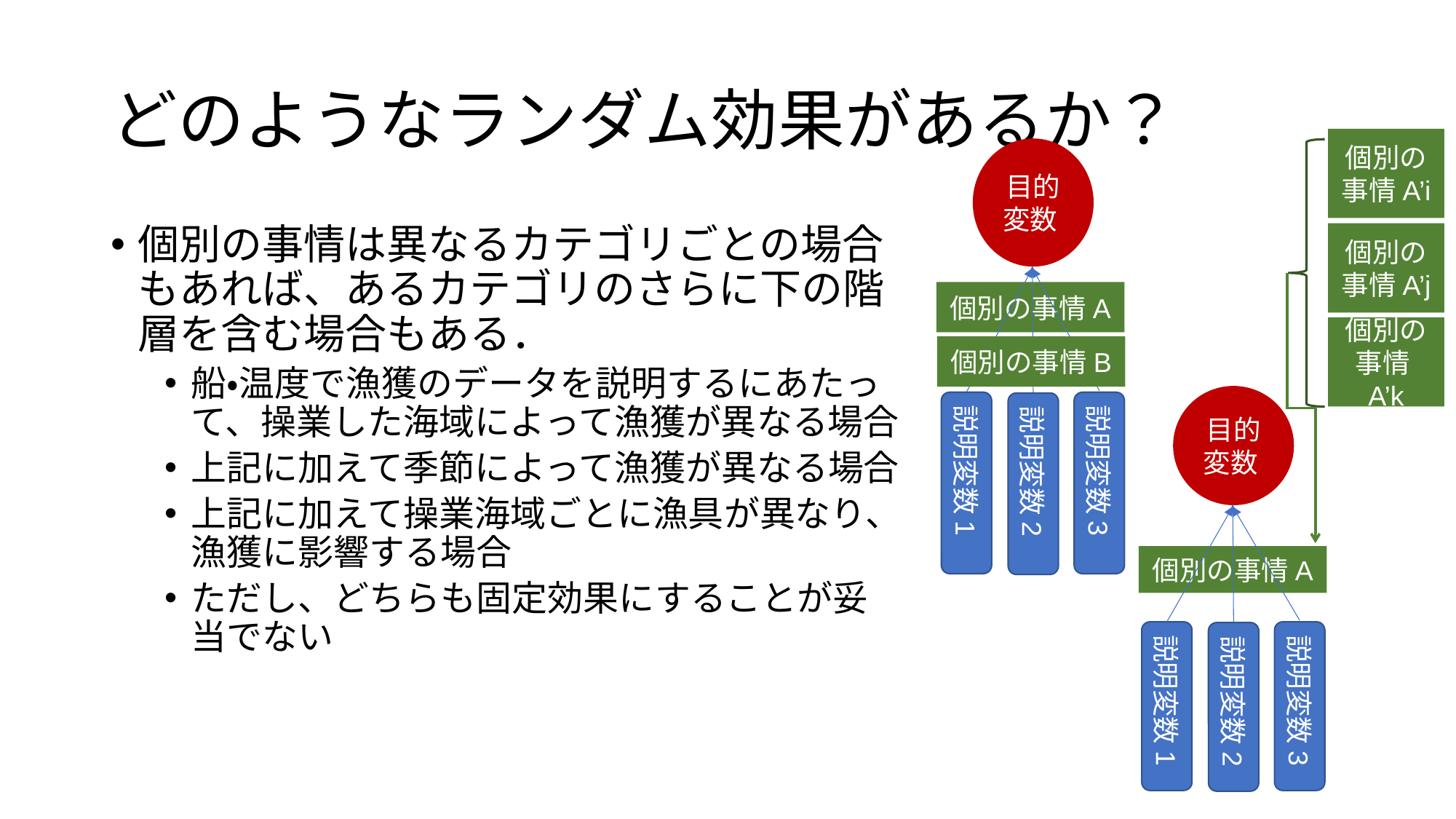

# どのようなランダム効果があるか？
個別の事情A’i
目的変数
個別の事情A
説明変数1
説明変数3
説明変数2
個別の事情B

個別の事情は異なるカテゴリごとの場合もあれば、あるカテゴリのさらに下の階層を含む場合もある．
船・温度で漁獲のデータを説明するにあたって、操業した海域によって漁獲が異なる場合
上記に加えて季節によって漁獲が異なる場合
上記に加えて操業海域ごとに漁具が異なり、漁獲に影響する場合
ただし、どちらも固定効果にすることが妥当でない

個別の事情A’j
個別の事情A’k
目的変数
個別の事情A
説明変数1
説明変数3
説明変数2